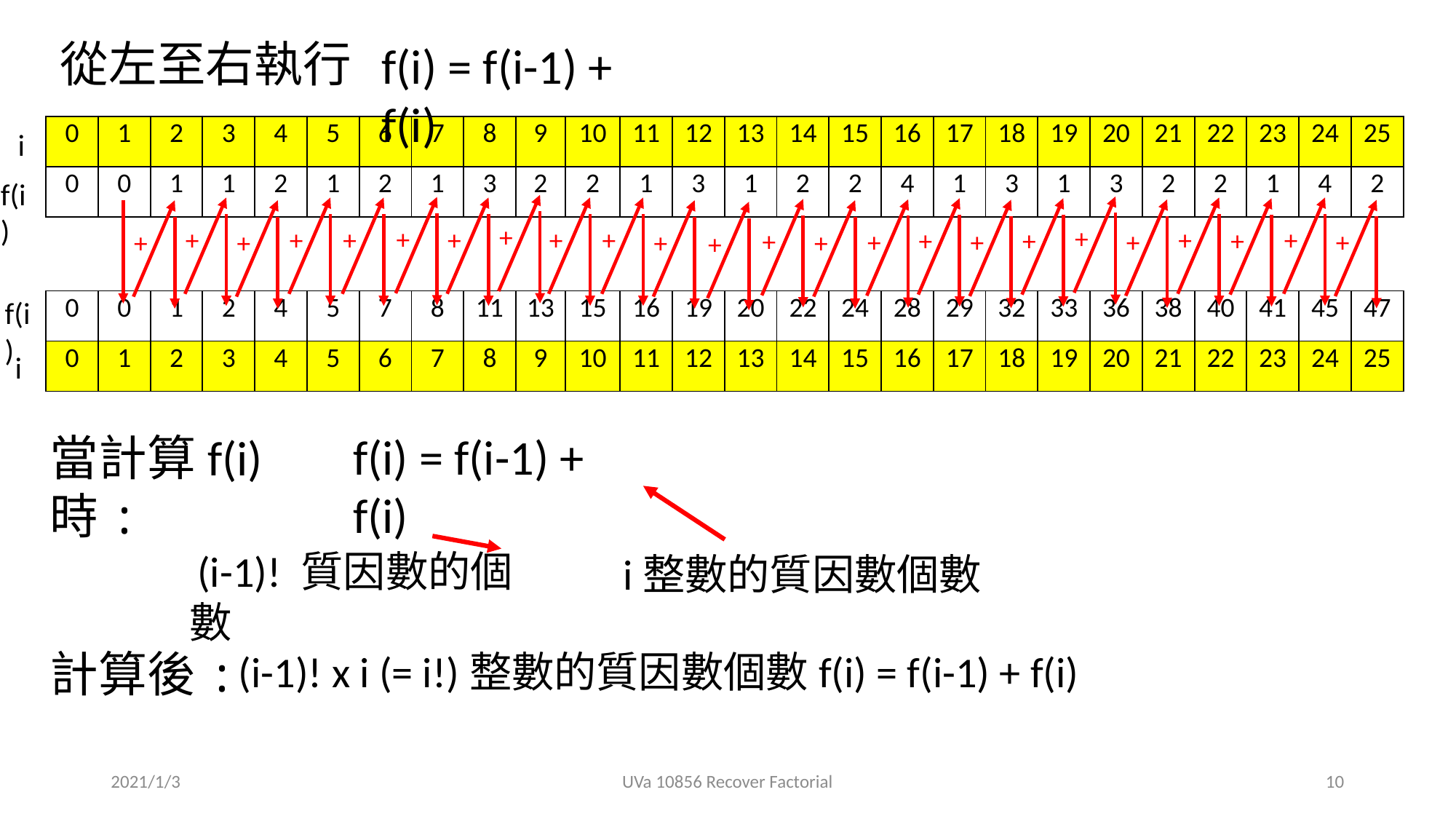

從左至右執行
f(i) = f(i-1) + f(i)
| 0 | 1 | 2 | 3 | 4 | 5 | 6 | 7 | 8 | 9 | 10 | 11 | 12 | 13 | 14 | 15 | 16 | 17 | 18 | 19 | 20 | 21 | 22 | 23 | 24 | 25 |
| --- | --- | --- | --- | --- | --- | --- | --- | --- | --- | --- | --- | --- | --- | --- | --- | --- | --- | --- | --- | --- | --- | --- | --- | --- | --- |
| 0 | 0 | 1 | 1 | 2 | 1 | 2 | 1 | 3 | 2 | 2 | 1 | 3 | 1 | 2 | 2 | 4 | 1 | 3 | 1 | 3 | 2 | 2 | 1 | 4 | 2 |
i
f(i)
+
+
+
+
+
+
+
+
+
+
+
+
+
+
+
+
+
+
+
+
+
+
+
+
f(i)
i
| 0 | 0 | 1 | 2 | 4 | 5 | 7 | 8 | 11 | 13 | 15 | 16 | 19 | 20 | 22 | 24 | 28 | 29 | 32 | 33 | 36 | 38 | 40 | 41 | 45 | 47 |
| --- | --- | --- | --- | --- | --- | --- | --- | --- | --- | --- | --- | --- | --- | --- | --- | --- | --- | --- | --- | --- | --- | --- | --- | --- | --- |
| 0 | 1 | 2 | 3 | 4 | 5 | 6 | 7 | 8 | 9 | 10 | 11 | 12 | 13 | 14 | 15 | 16 | 17 | 18 | 19 | 20 | 21 | 22 | 23 | 24 | 25 |
f(i) = f(i-1) + f(i)
當計算f(i)時:
 (i-1)! 質因數的個數
 i整數的質因數個數
計算後:
(i-1)! x i (= i!)整數的質因數個數f(i) = f(i-1) + f(i)
2021/1/3
UVa 10856 Recover Factorial
10